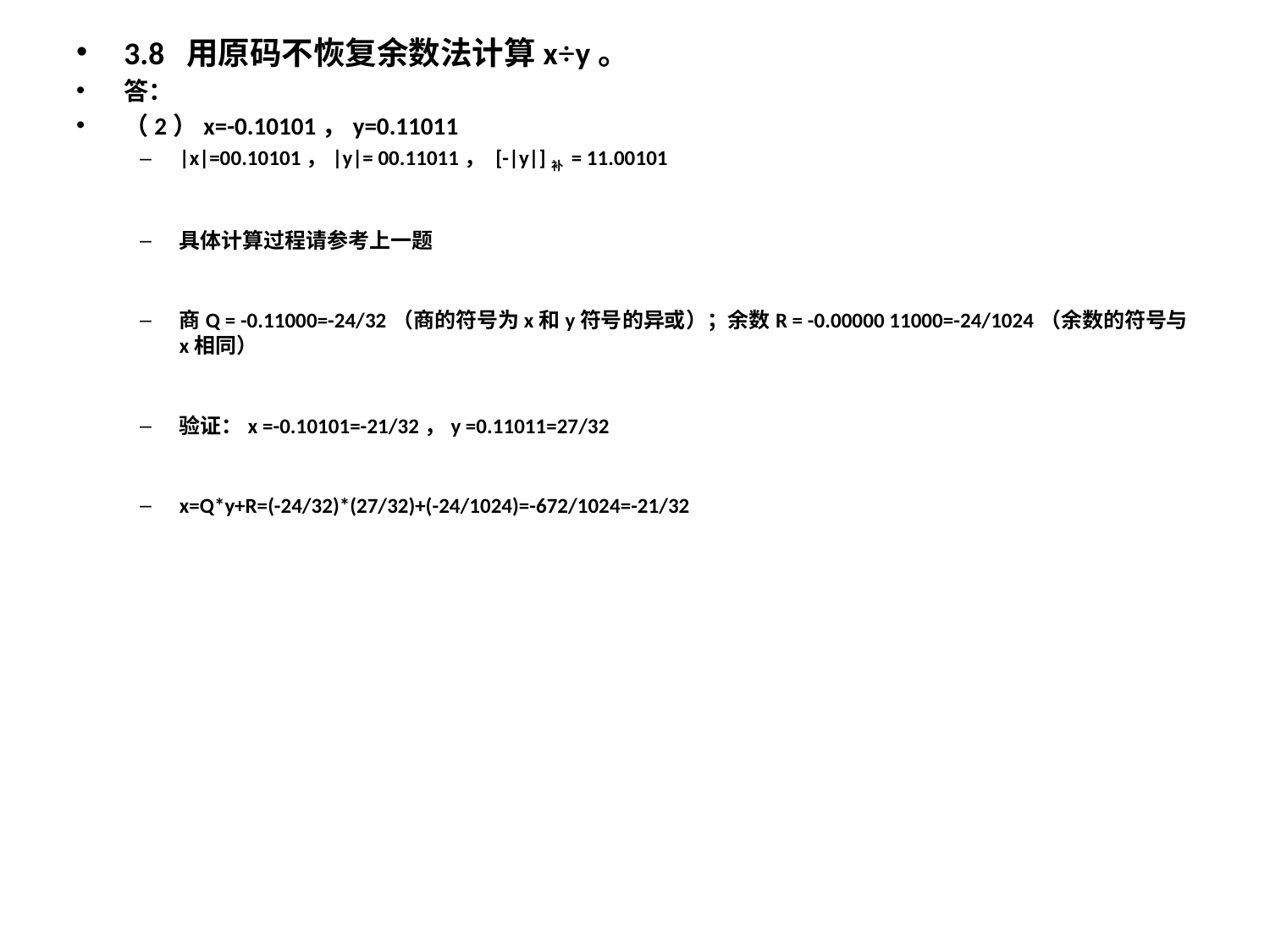

3.8  用原码不恢复余数法计算x÷y。
答：
（2）x=-0.10101，y=0.11011
|x|=00.10101，|y|= 00.11011， [-|y|]补 = 11.00101

具体计算过程请参考上一题

商Q = -0.11000=-24/32（商的符号为x和y符号的异或）；余数R = -0.00000 11000=-24/1024（余数的符号与x相同）

验证：x =-0.10101=-21/32，y =0.11011=27/32

x=Q*y+R=(-24/32)*(27/32)+(-24/1024)=-672/1024=-21/32